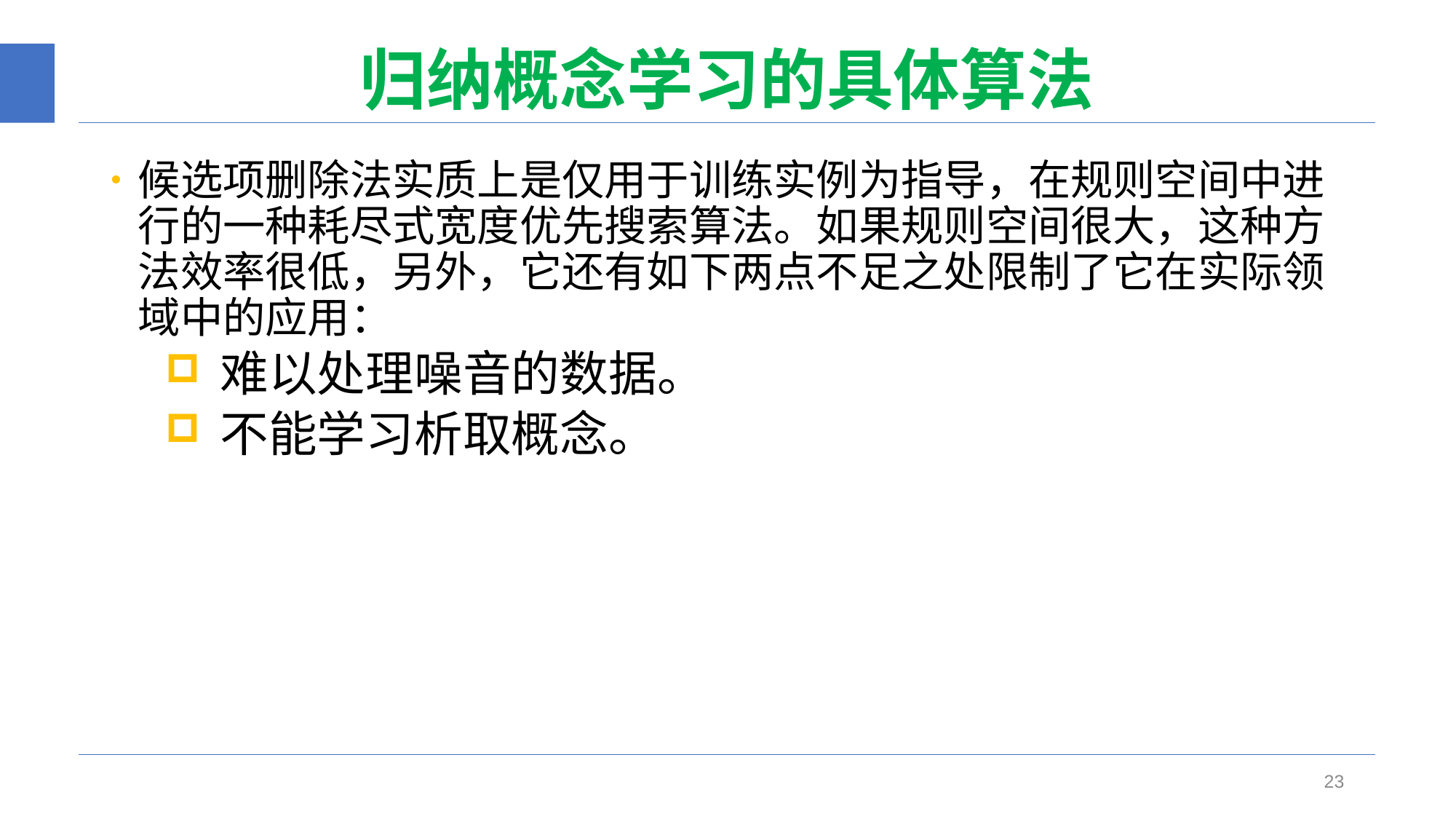

# 归纳概念学习的具体算法
候选项删除法实质上是仅用于训练实例为指导，在规则空间中进行的一种耗尽式宽度优先搜索算法。如果规则空间很大，这种方法效率很低，另外，它还有如下两点不足之处限制了它在实际领域中的应用：
难以处理噪音的数据。
不能学习析取概念。
23